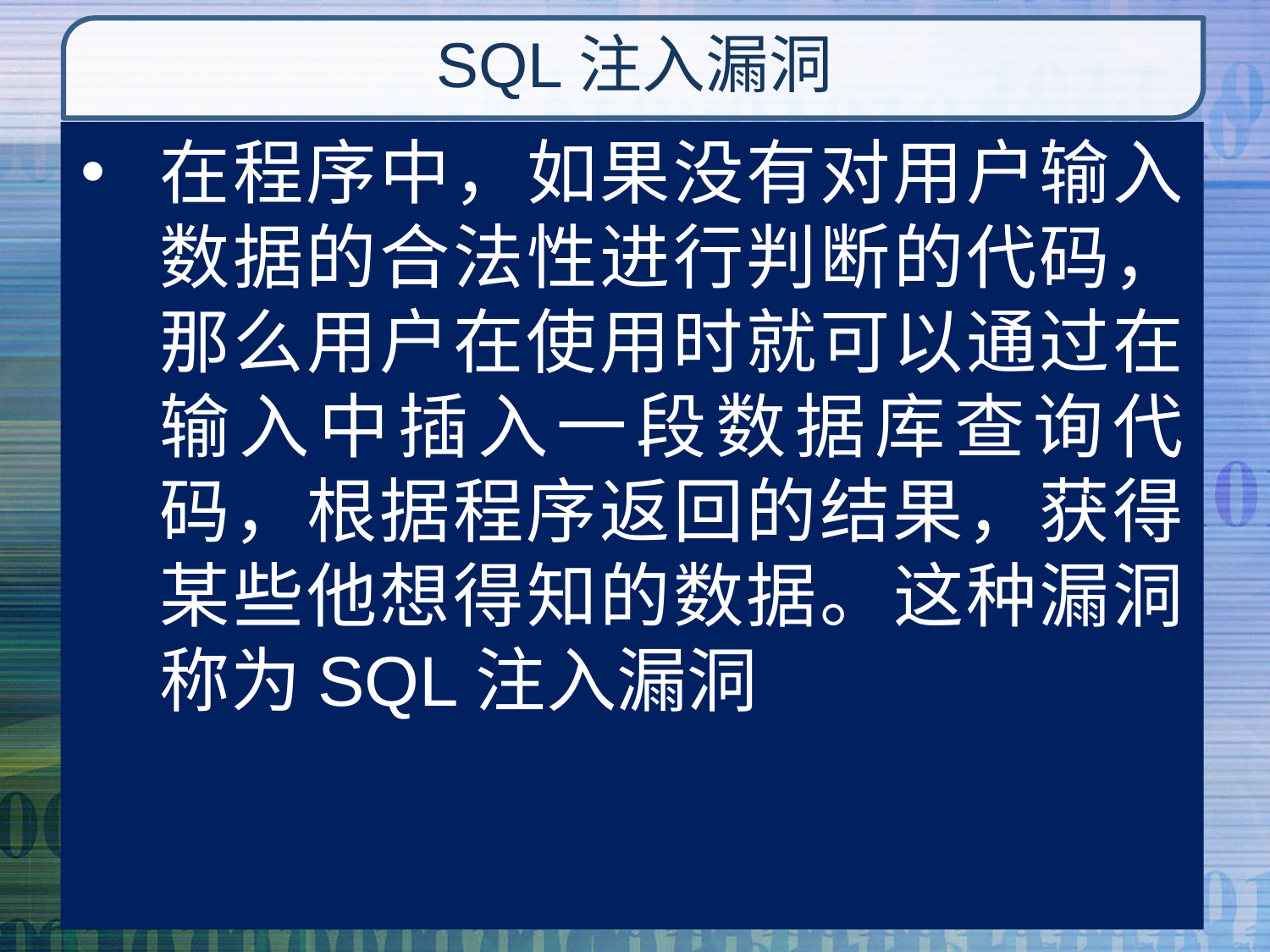

# SQL注入漏洞
在程序中，如果没有对用户输入数据的合法性进行判断的代码，那么用户在使用时就可以通过在输入中插入一段数据库查询代码，根据程序返回的结果，获得某些他想得知的数据。这种漏洞称为SQL注入漏洞